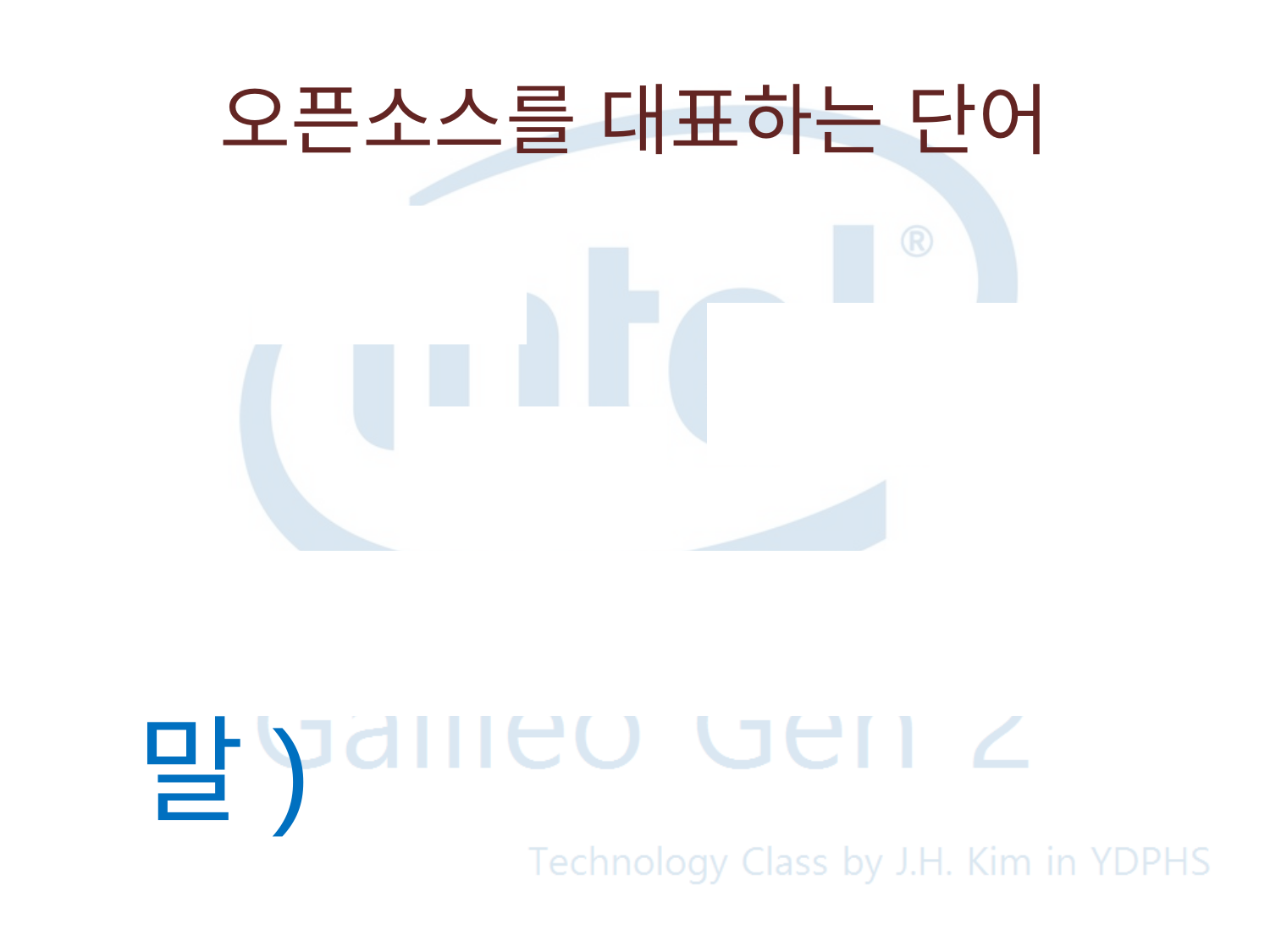

# 오픈소스를 대표하는 단어
자유

무임승차

개선

공유(소유의 종말)